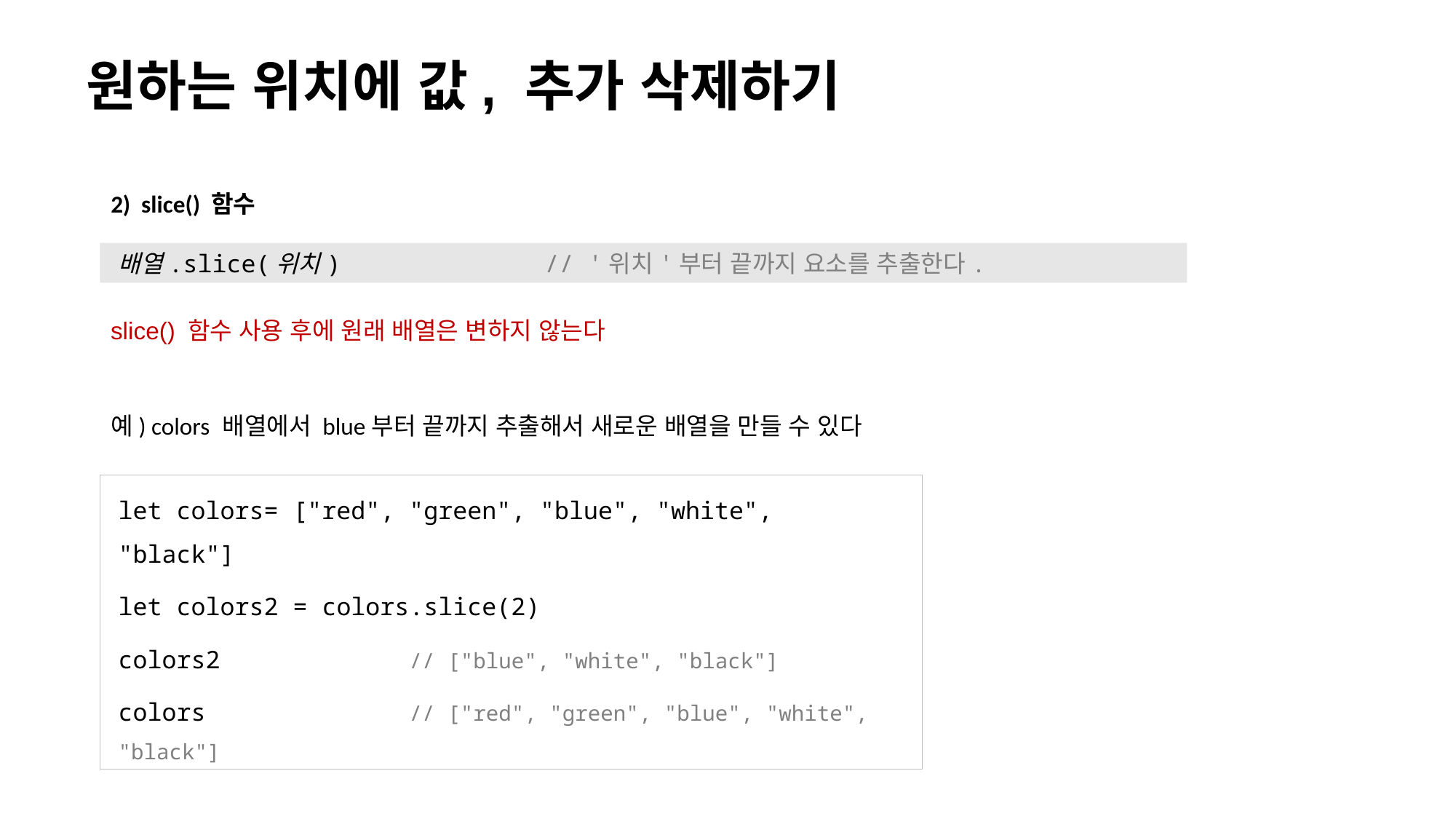

# 원하는 위치에 값, 추가 삭제하기
2)  slice() 함수
배열.slice(위치)              // '위치'부터 끝까지 요소를 추출한다.
slice() 함수 사용 후에 원래 배열은 변하지 않는다
예) colors 배열에서 blue부터 끝까지 추출해서 새로운 배열을 만들 수 있다
let colors= ["red", "green", "blue", "white", "black"]
let colors2 = colors.slice(2)
colors2             // ["blue", "white", "black"]
colors              // ["red", "green", "blue", "white", "black"]